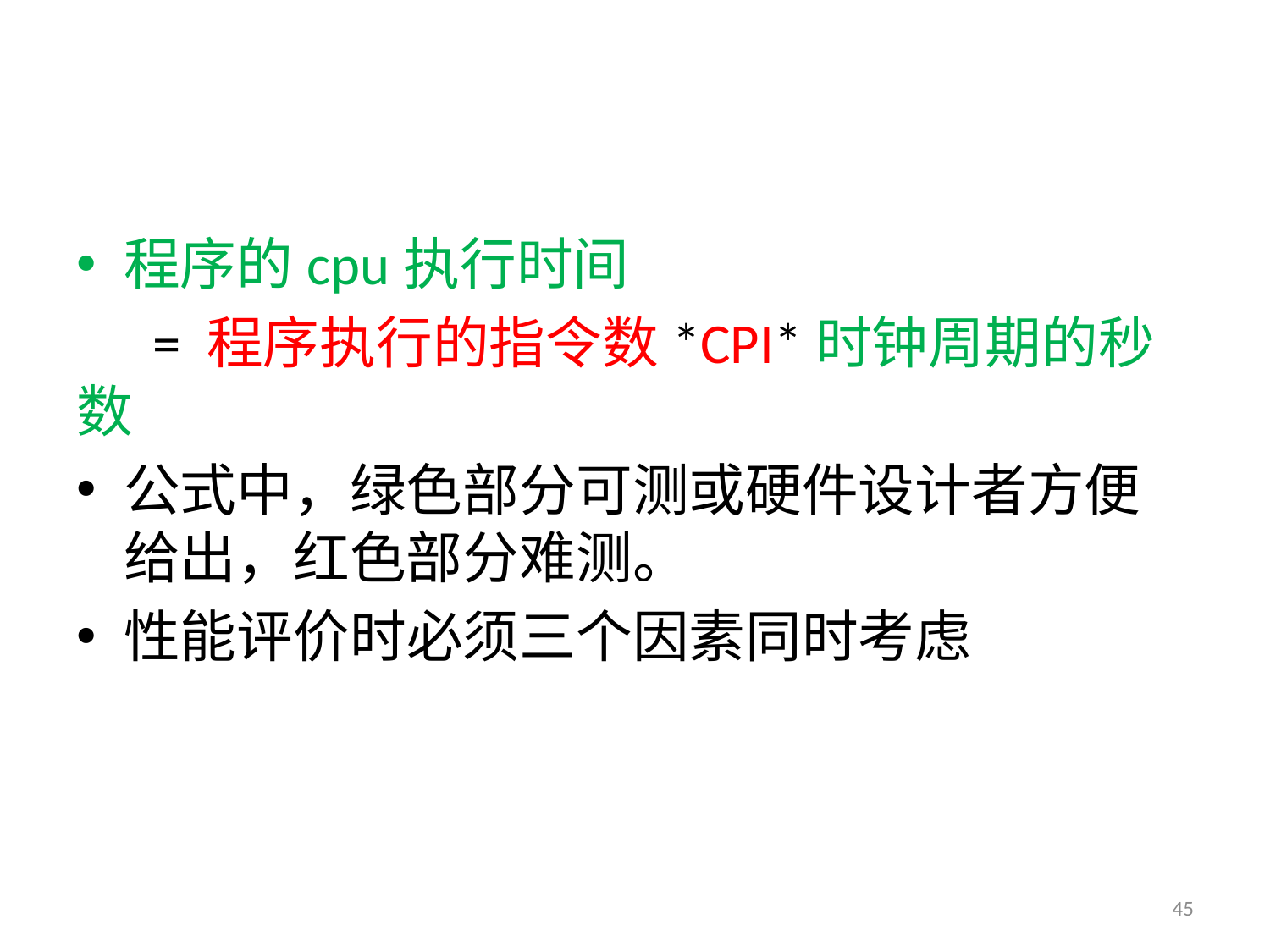

#
程序的cpu执行时间
      = 程序执行的指令数*CPI*时钟周期的秒数
公式中，绿色部分可测或硬件设计者方便给出，红色部分难测。
性能评价时必须三个因素同时考虑
45